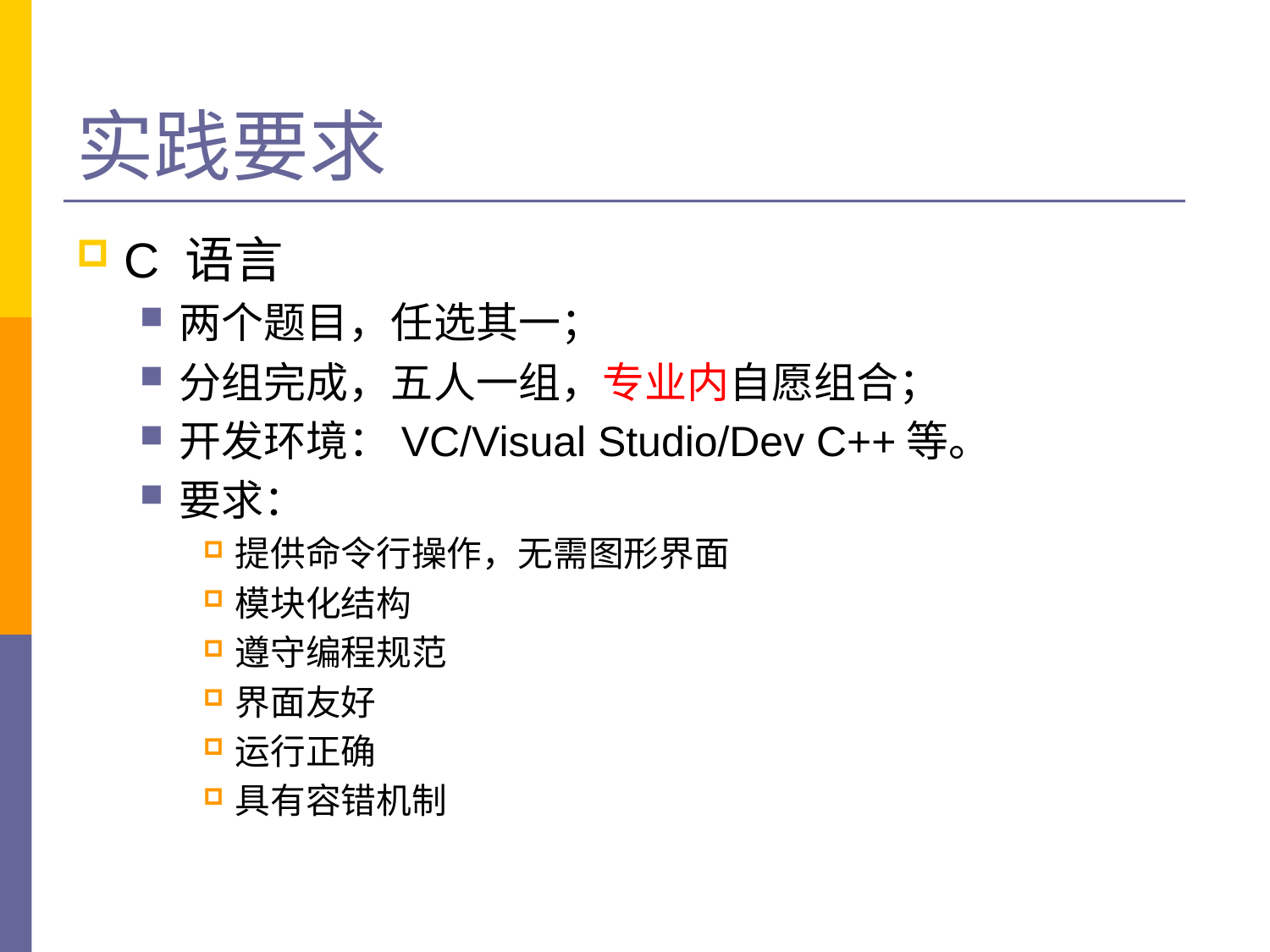

# 实践要求
C 语言
两个题目，任选其一；
分组完成，五人一组，专业内自愿组合；
开发环境：VC/Visual Studio/Dev C++等。
要求：
提供命令行操作，无需图形界面
模块化结构
遵守编程规范
界面友好
运行正确
具有容错机制